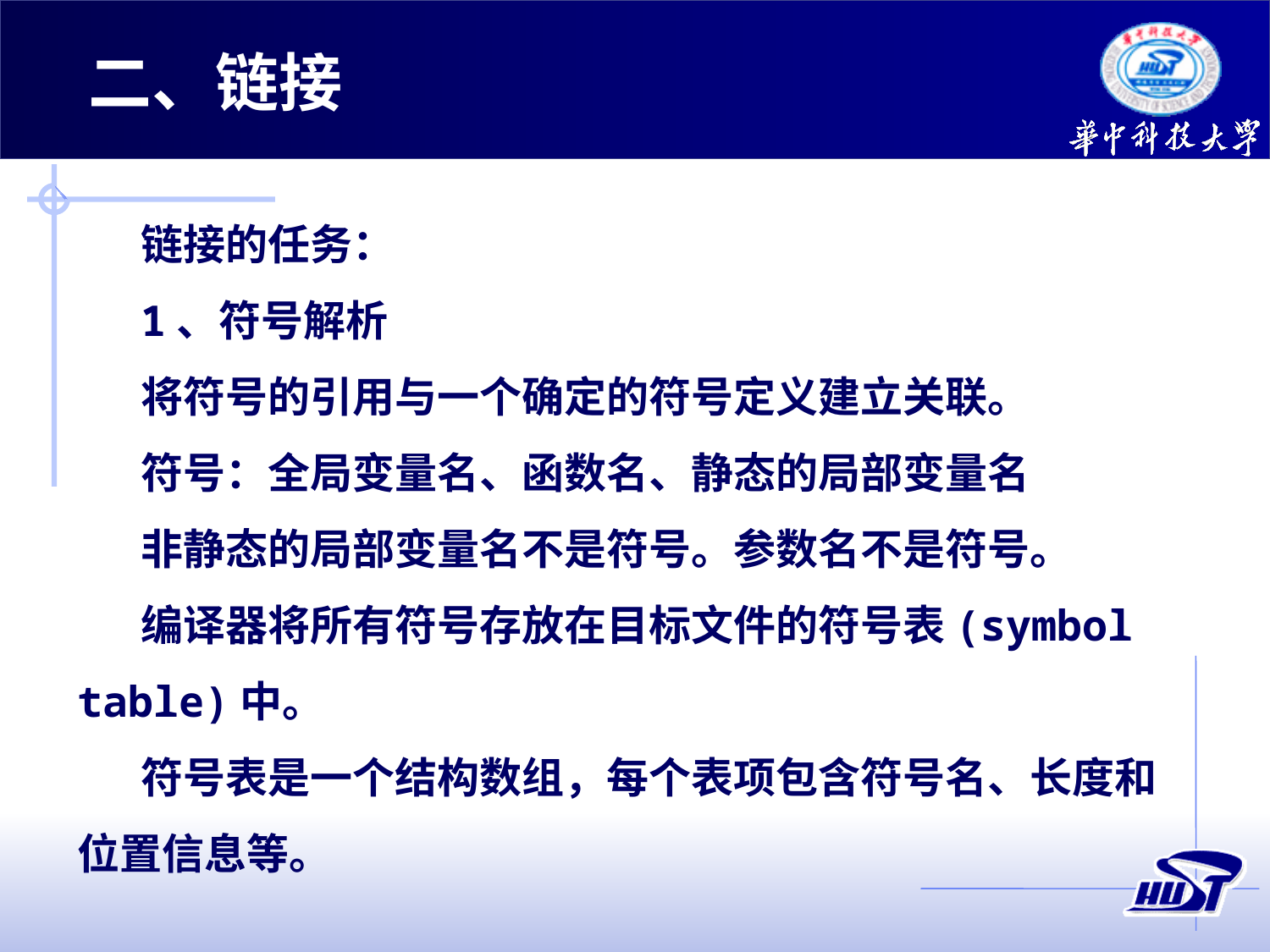

二、链接
链接的任务：
1、符号解析
将符号的引用与一个确定的符号定义建立关联。
符号：全局变量名、函数名、静态的局部变量名
非静态的局部变量名不是符号。参数名不是符号。
编译器将所有符号存放在目标文件的符号表(symbol table)中。
符号表是一个结构数组，每个表项包含符号名、长度和位置信息等。